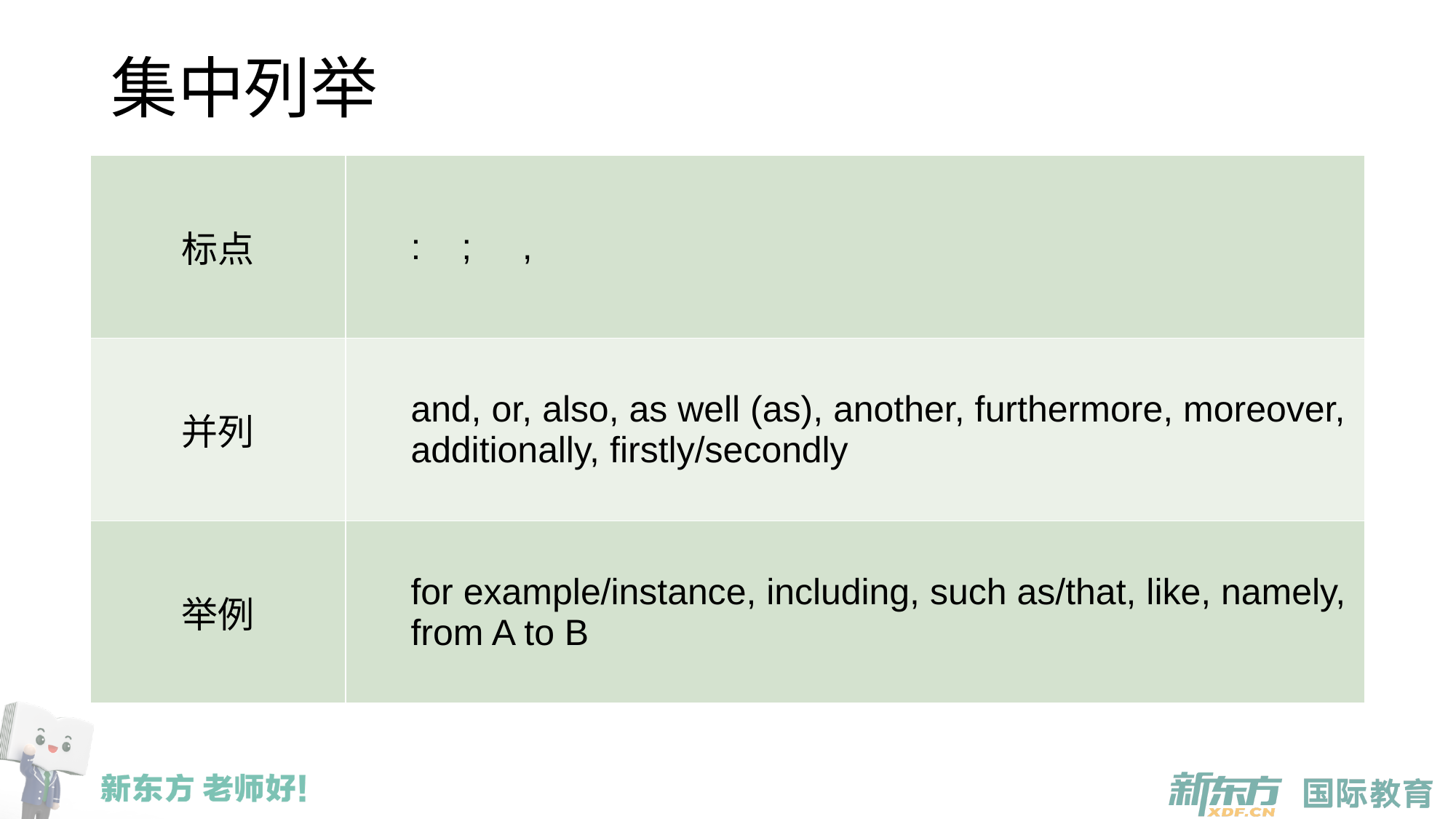

# 集中列举
| 标点 | : ; , |
| --- | --- |
| 并列 | and, or, also, as well (as), another, furthermore, moreover, additionally, firstly/secondly |
| 举例 | for example/instance, including, such as/that, like, namely, from A to B |